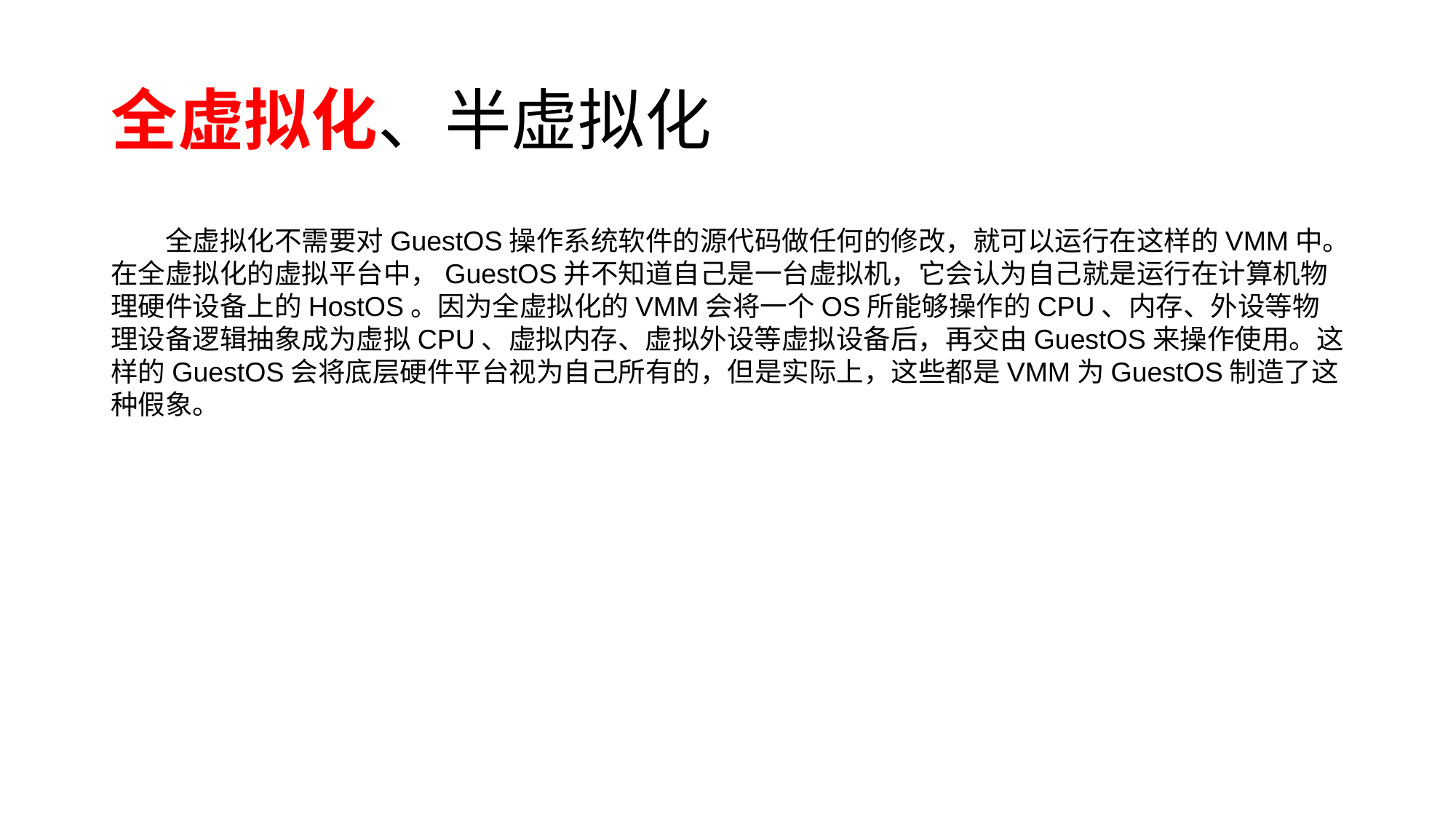

# 全虚拟化、半虚拟化
全虚拟化不需要对GuestOS操作系统软件的源代码做任何的修改，就可以运行在这样的VMM中。在全虚拟化的虚拟平台中，GuestOS并不知道自己是一台虚拟机，它会认为自己就是运行在计算机物理硬件设备上的HostOS。因为全虚拟化的VMM会将一个OS所能够操作的CPU、内存、外设等物理设备逻辑抽象成为虚拟CPU、虚拟内存、虚拟外设等虚拟设备后，再交由GuestOS来操作使用。这样的GuestOS会将底层硬件平台视为自己所有的，但是实际上，这些都是VMM为GuestOS制造了这种假象。